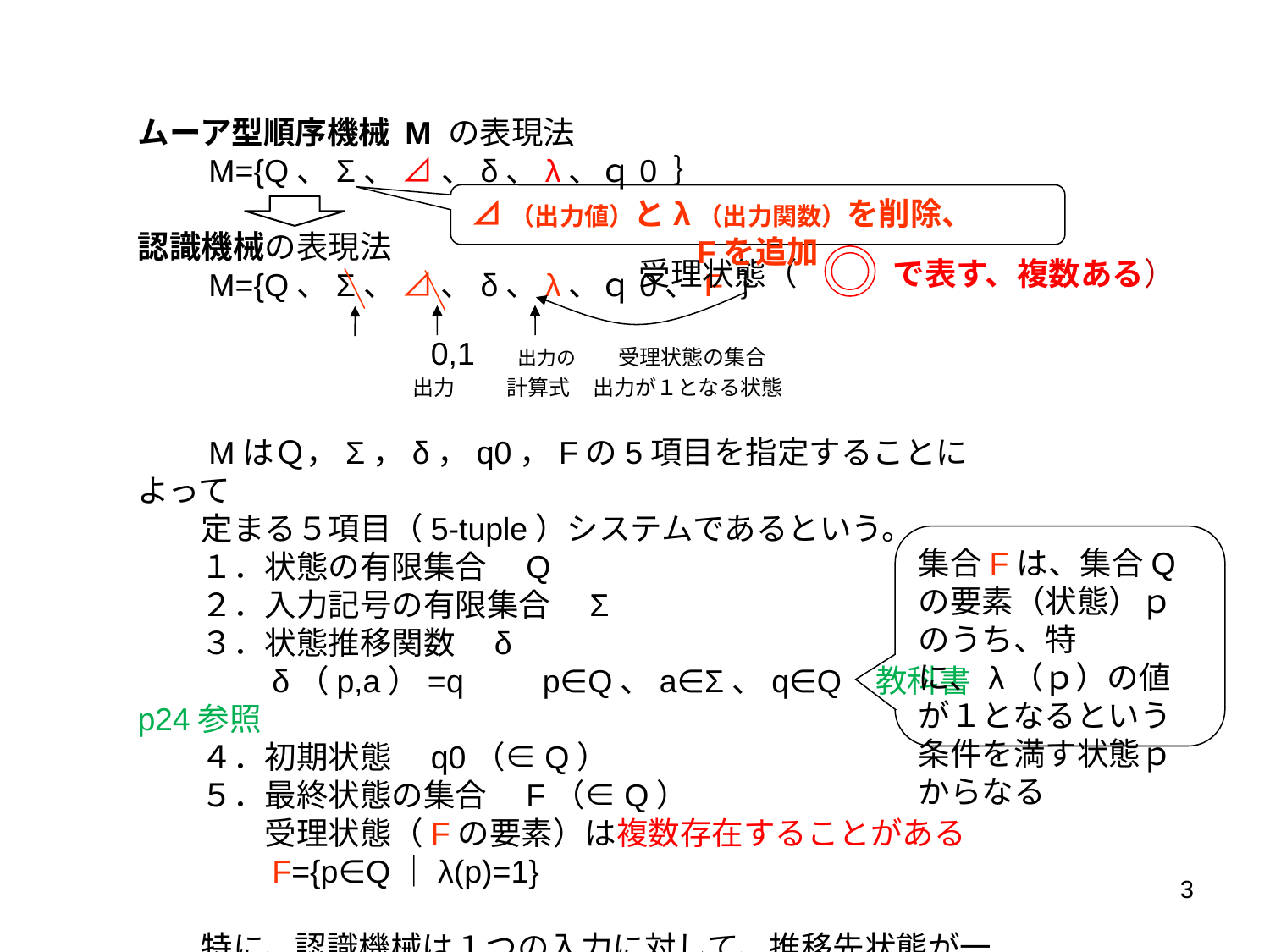

ムーア型順序機械 M の表現法
　　M={Q、Σ、 ⊿ 、δ、λ、ｑ0 ｝

認識機械の表現法
　　M={Q、Σ、 ⊿ 、δ、λ、ｑ0、F ｝

　　　　　　　　　0,1    出力の　　受理状態の集合
　　　　　　　　　　　　　出力 　　 計算式     出力が１となる状態
　　MはＱ，Σ，δ，q0，Fの5項目を指定することによって
　　定まる５項目（5-tuple）システムであるという。
　　１．状態の有限集合　Q
　　２．入力記号の有限集合　Σ
　　３．状態推移関数　δ
　　　　δ（p,a）=q　　p∈Q、a∈Σ、q∈Q   教科書p24参照
　　４．初期状態　q0（∈Q）
　　５．最終状態の集合　F（∈Q）
　　　　受理状態（Fの要素）は複数存在することがある
　　　　F={p∈Q｜λ(p)=1}

　　特に、認識機械は１つの入力に対して、推移先状態が一意
　　に決められているので、決定性有限オートマトンと呼ぶ。
⊿（出力値）とλ（出力関数）を削除、　　Fを追加

受理状態（　　　で表す、複数ある）

集合Fは、集合Qの要素（状態）ｐのうち、特に、λ（ｐ）の値が１となるという条件を満す状態ｐからなる
3